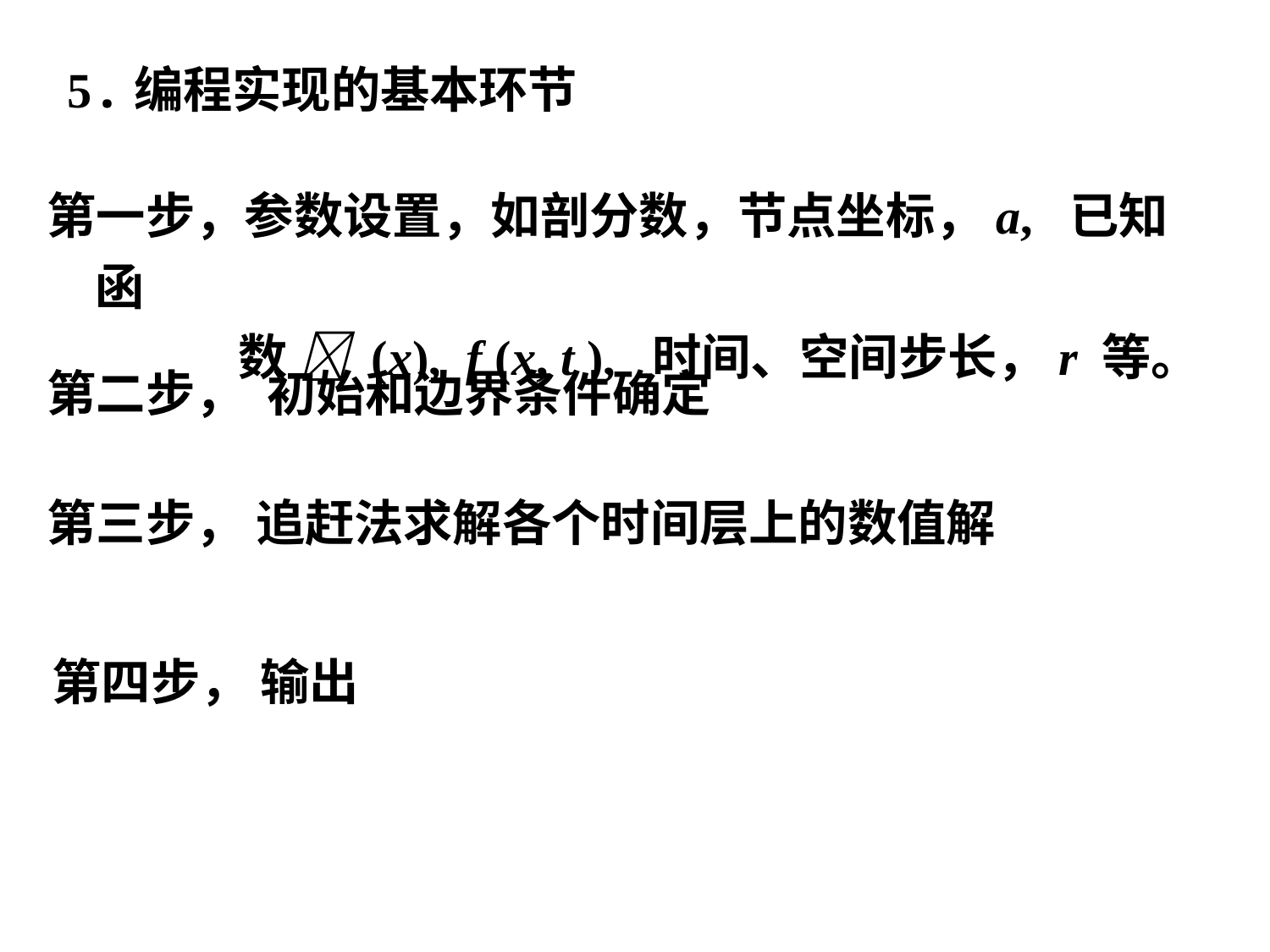

# 5.编程实现的基本环节
第一步，参数设置，如剖分数，节点坐标，a,  已知函
                数 ϕ (x),  f (x, t ),  时间、空间步长，r 等。
第二步，  初始和边界条件确定
第三步， 追赶法求解各个时间层上的数值解
第四步， 输出